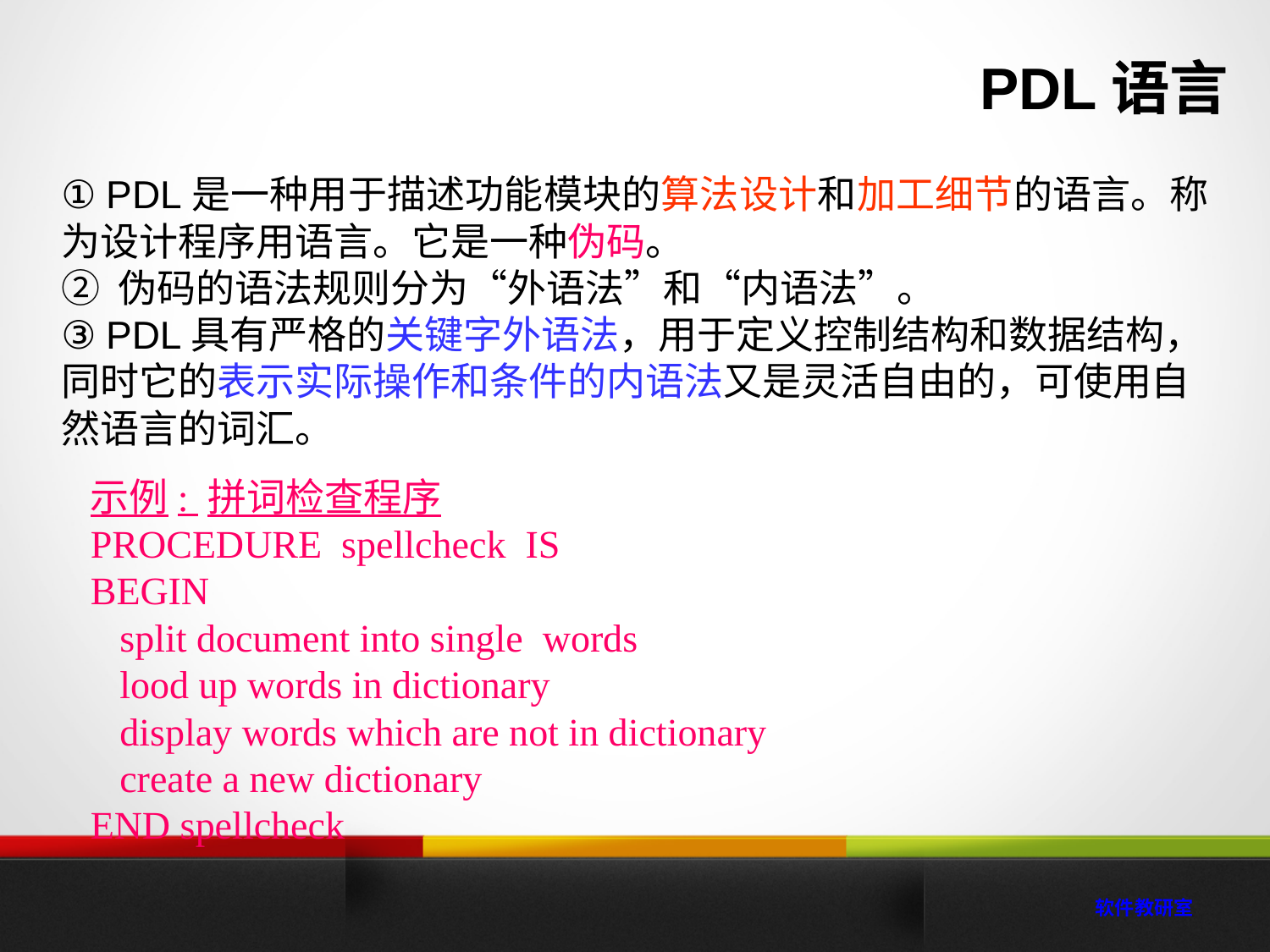

PDL语言
① PDL是一种用于描述功能模块的算法设计和加工细节的语言。称为设计程序用语言。它是一种伪码。
② 伪码的语法规则分为“外语法”和“内语法”。
③ PDL具有严格的关键字外语法，用于定义控制结构和数据结构，同时它的表示实际操作和条件的内语法又是灵活自由的，可使用自然语言的词汇。
示例: 拼词检查程序
PROCEDURE  spellcheck  IS
BEGIN
   split document into single  words
   lood up words in dictionary
   display words which are not in dictionary
   create a new dictionary
END spellcheck
                                     软件教研室